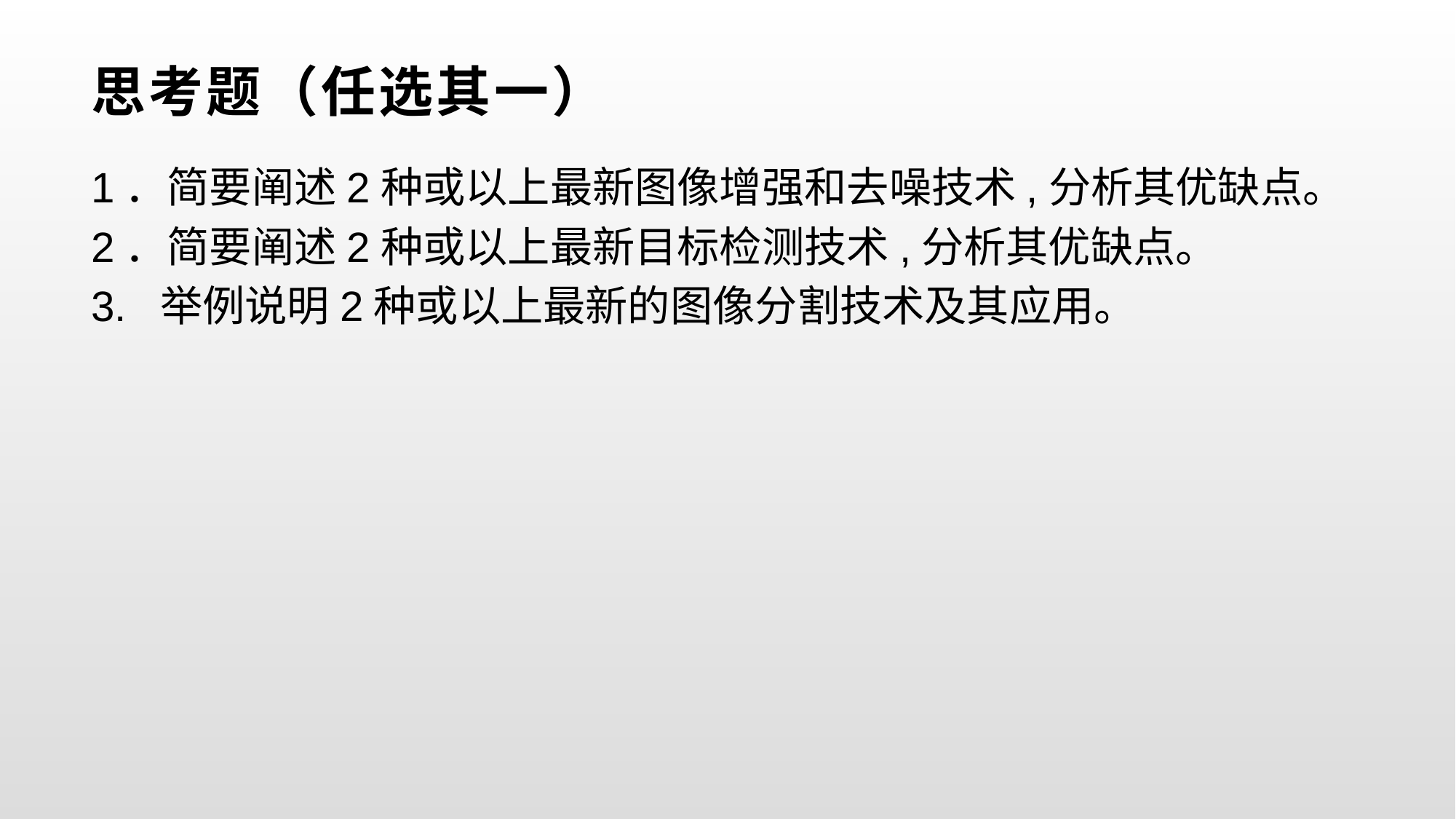

# 思考题（任选其一）
1．简要阐述2种或以上最新图像增强和去噪技术,分析其优缺点。
2．简要阐述2种或以上最新目标检测技术,分析其优缺点。
3.  举例说明2种或以上最新的图像分割技术及其应用。